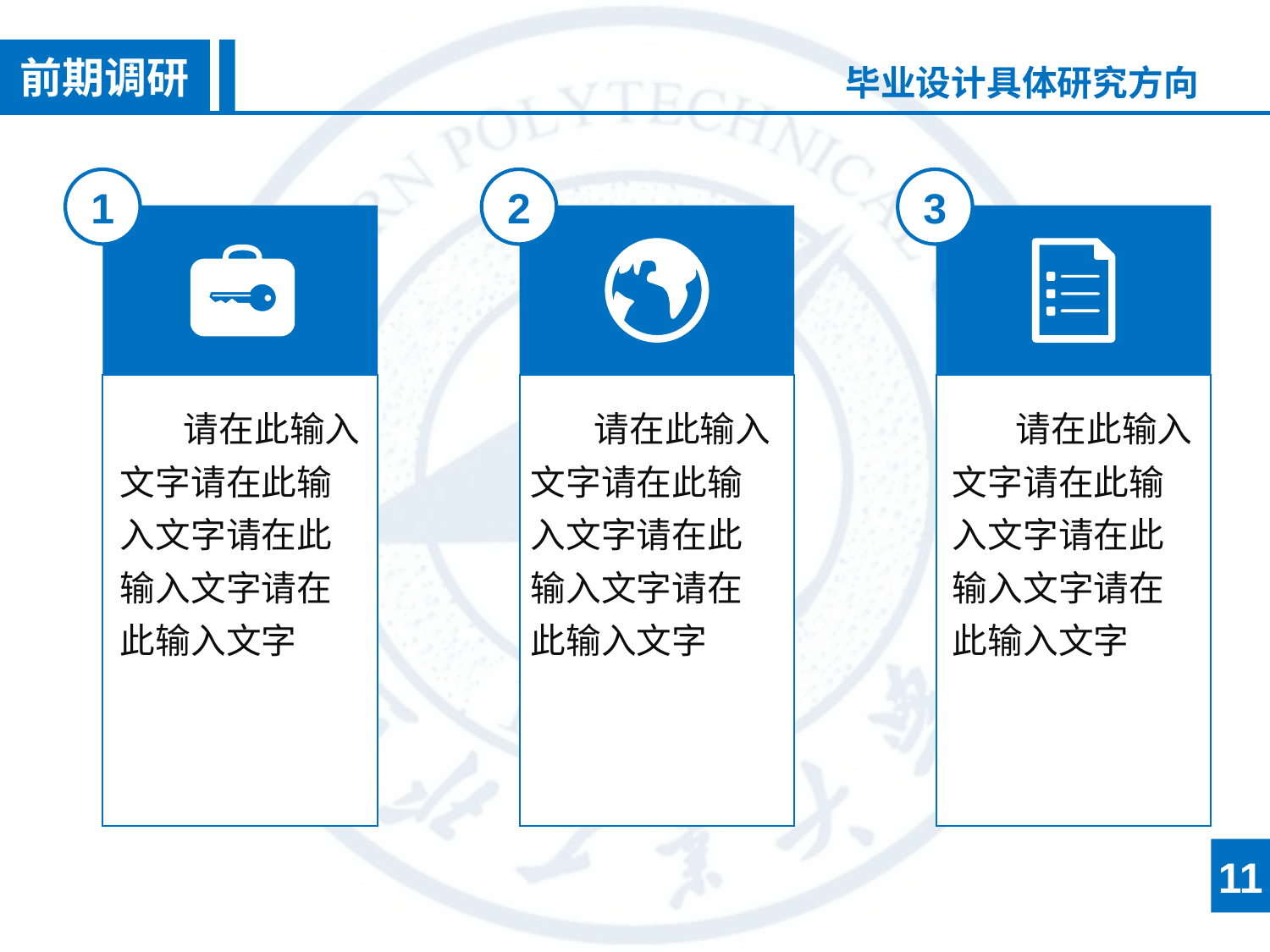

前期调研

毕业设计具体研究方向
1
2
3

请在此输入文字请在此输入文字请在此输入文字请在此输入文字

请在此输入文字请在此输入文字请在此输入文字请在此输入文字

请在此输入文字请在此输入文字请在此输入文字请在此输入文字
11